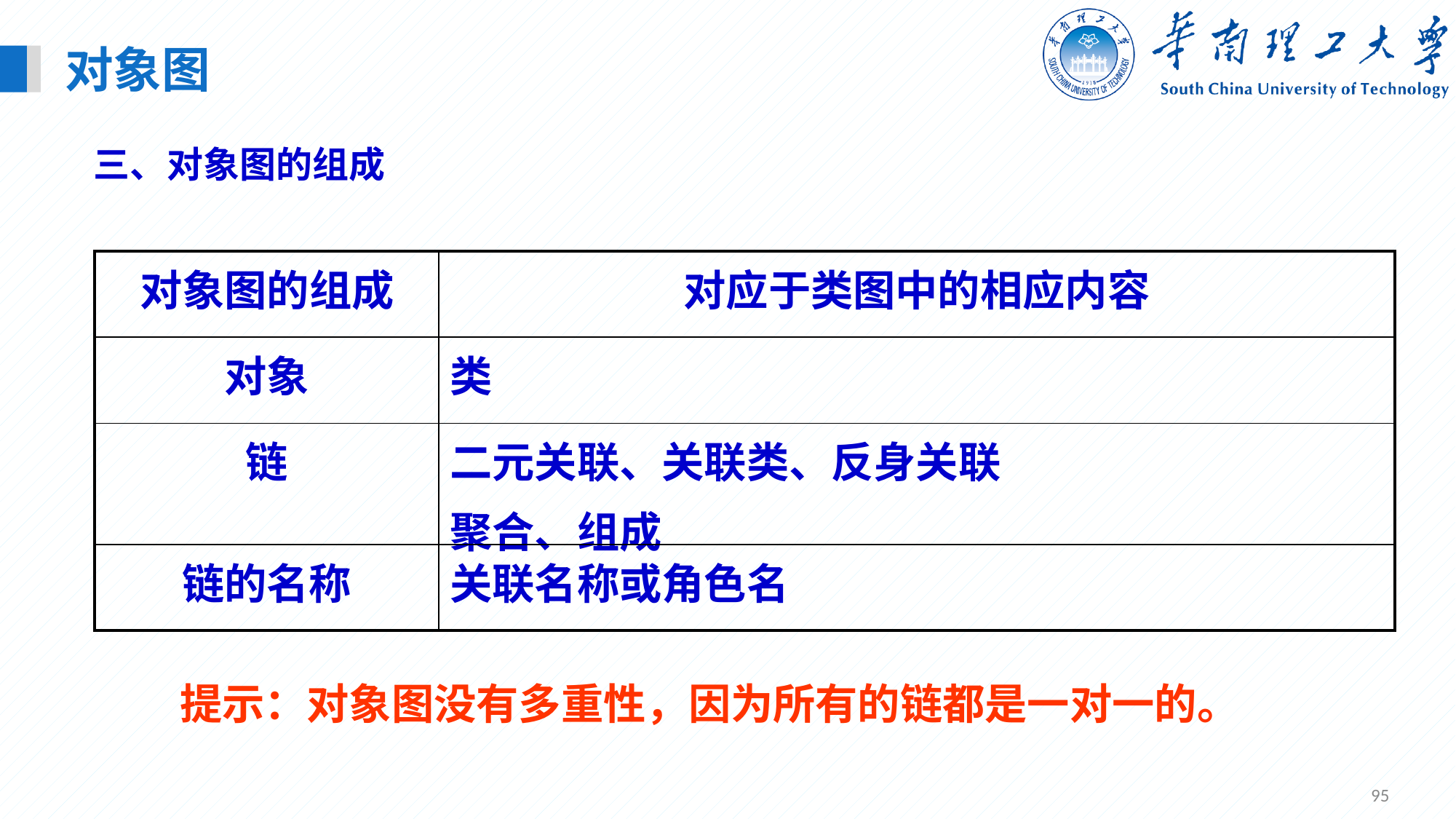

对象图
三、对象图的组成
| 对象图的组成 | 对应于类图中的相应内容 |
| --- | --- |
| 对象 | 类 |
| 链 | 二元关联、关联类、反身关联 聚合、组成 |
| 链的名称 | 关联名称或角色名 |
提示：对象图没有多重性，因为所有的链都是一对一的。
95